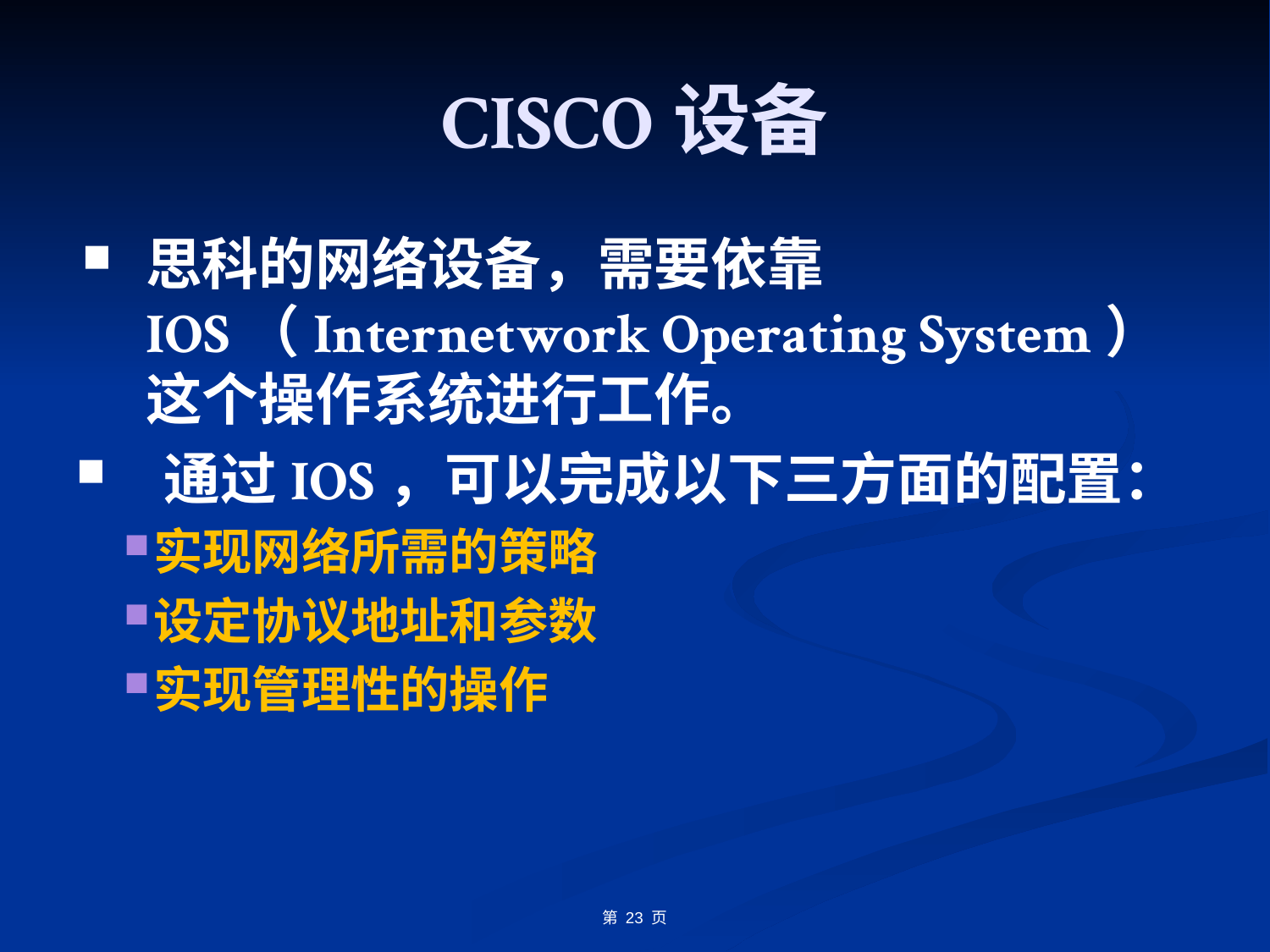

# CISCO设备
思科的网络设备，需要依靠IOS（Internetwork Operating System）这个操作系统进行工作。
   通过IOS，可以完成以下三方面的配置：
实现网络所需的策略
设定协议地址和参数
实现管理性的操作

第 23 页